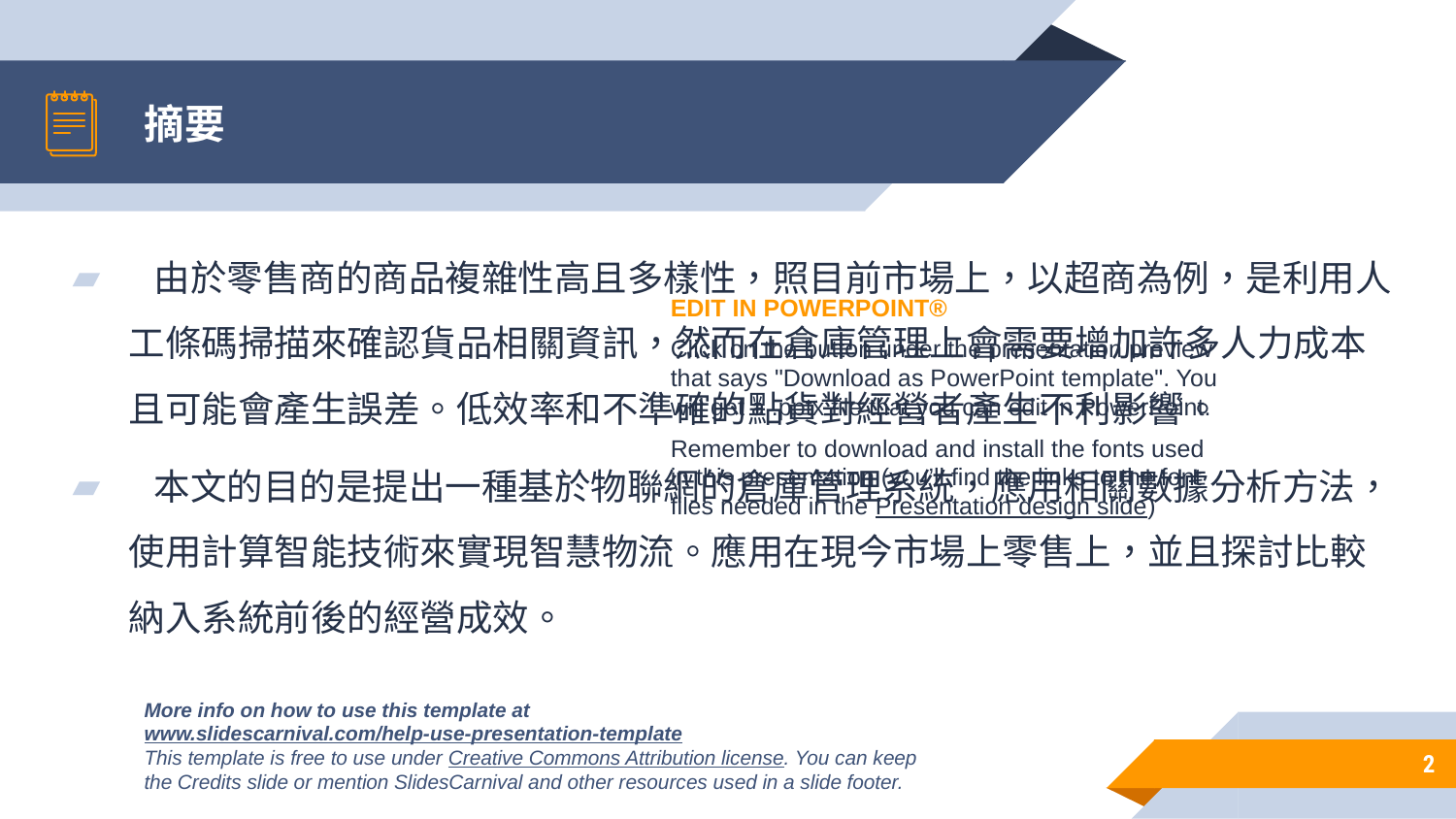

# 摘要

  由於零售商的商品複雜性高且多樣性，照目前市場上，以超商為例，是利用人工條碼掃描來確認貨品相關資訊，然而在倉庫管理上會需要增加許多人力成本且可能會產生誤差。低效率和不準確的點貨對經營者產生不利影響。
  本文的目的是提出一種基於物聯網的倉庫管理系統，應用相關數據分析方法，使用計算智能技術來實現智慧物流。應用在現今市場上零售上，並且探討比較納入系統前後的經營成效。
EDIT IN POWERPOINT®
Click on the button under the presentation preview that says "Download as PowerPoint template". You will get a .pptx file that you can edit in PowerPoint.
Remember to download and install the fonts used in this presentation (you’ll find the links to the font files needed in the Presentation design slide)

More info on how to use this template at www.slidescarnival.com/help-use-presentation-template
This template is free to use under Creative Commons Attribution license. You can keep the Credits slide or mention SlidesCarnival and other resources used in a slide footer.

2